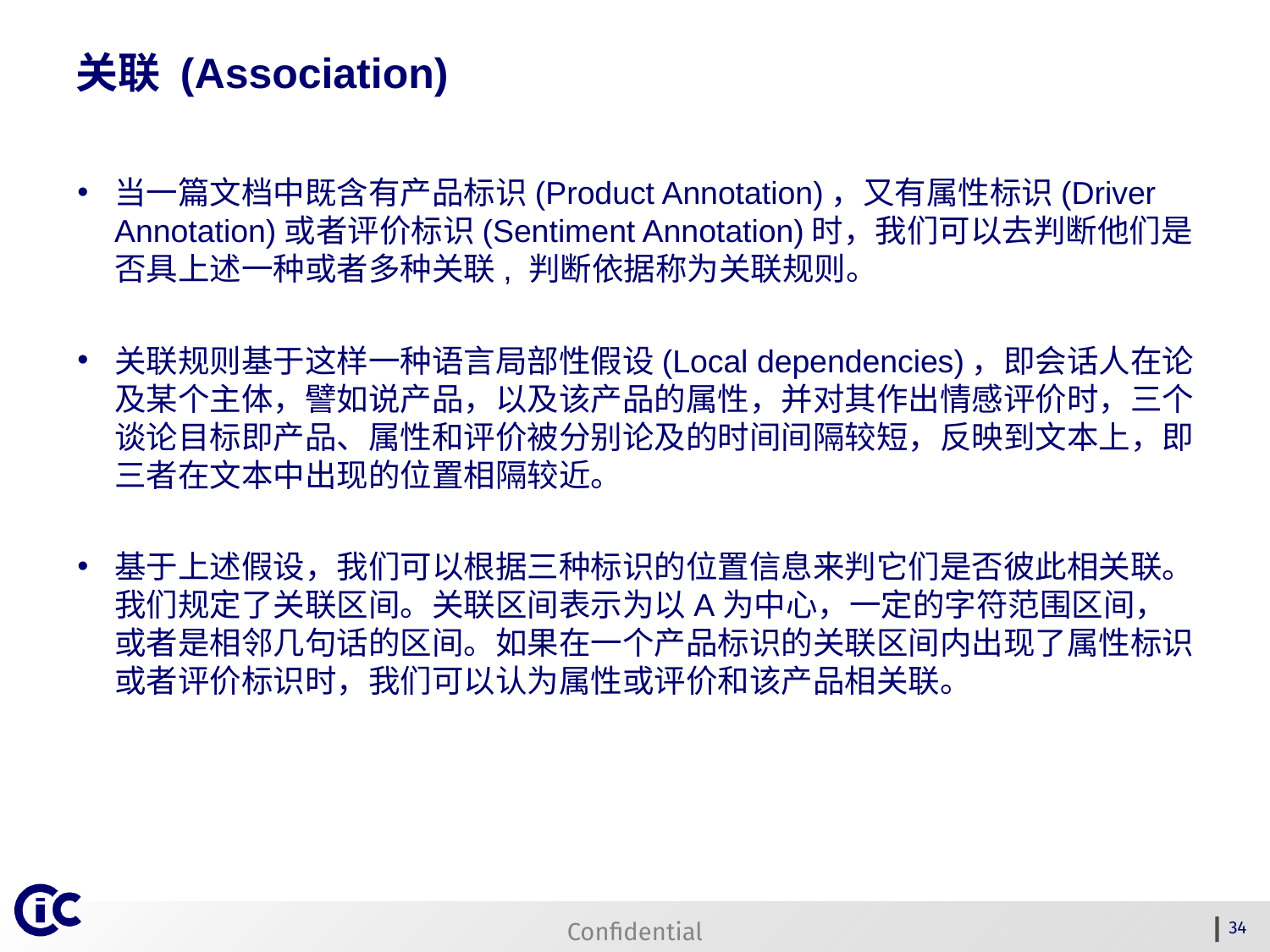

关联 (Association)
当一篇文档中既含有产品标识(Product Annotation)，又有属性标识(Driver Annotation)或者评价标识(Sentiment Annotation)时，我们可以去判断他们是否具上述一种或者多种关联, 判断依据称为关联规则。

关联规则基于这样一种语言局部性假设(Local dependencies)，即会话人在论及某个主体，譬如说产品，以及该产品的属性，并对其作出情感评价时，三个谈论目标即产品、属性和评价被分别论及的时间间隔较短，反映到文本上，即三者在文本中出现的位置相隔较近。

基于上述假设，我们可以根据三种标识的位置信息来判它们是否彼此相关联。我们规定了关联区间。关联区间表示为以A为中心，一定的字符范围区间，或者是相邻几句话的区间。如果在一个产品标识的关联区间内出现了属性标识或者评价标识时，我们可以认为属性或评价和该产品相关联。